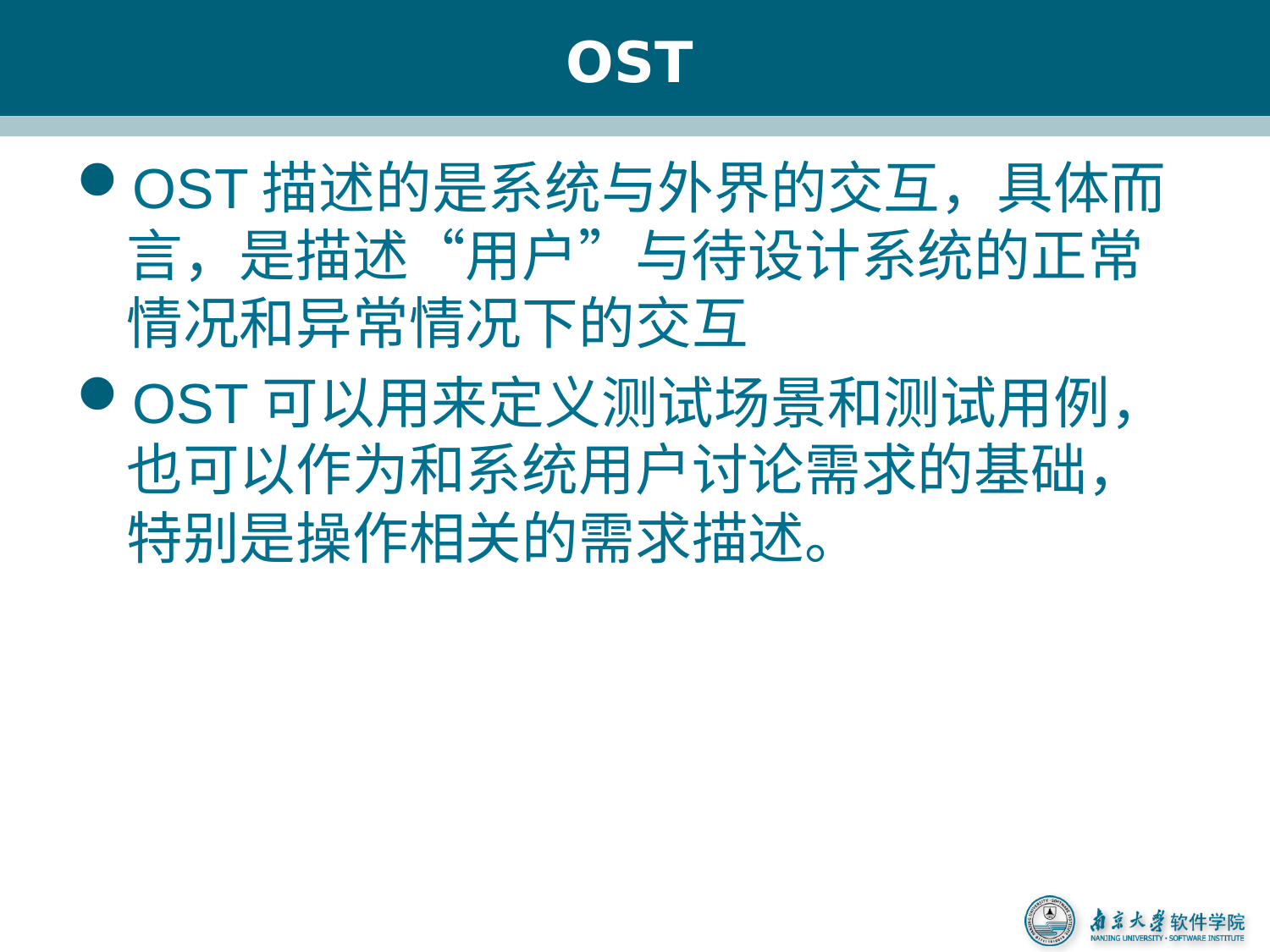

# OST
OST描述的是系统与外界的交互，具体而言，是描述“用户”与待设计系统的正常情况和异常情况下的交互
OST可以用来定义测试场景和测试用例，也可以作为和系统用户讨论需求的基础，特别是操作相关的需求描述。